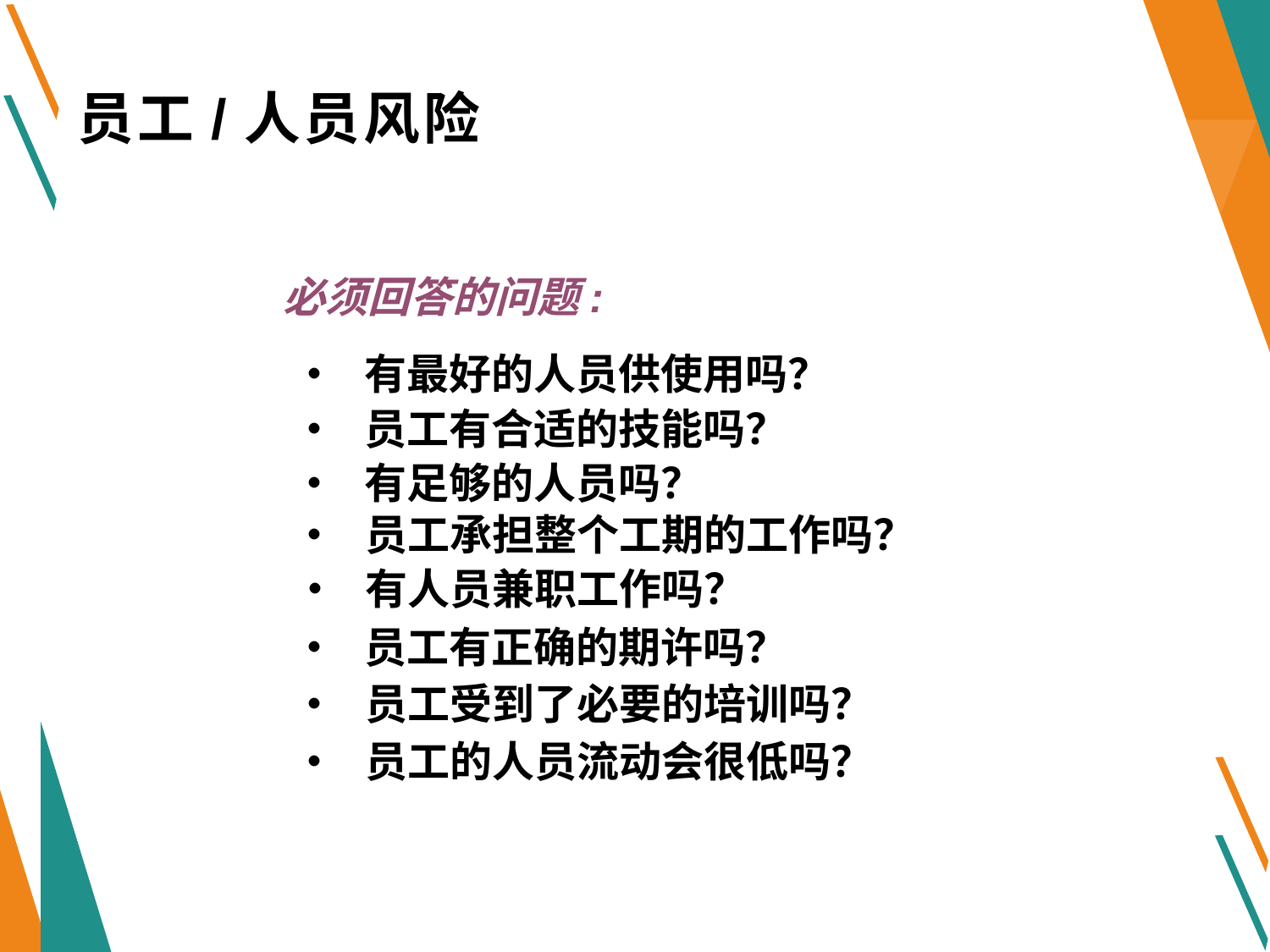

# 员工/人员风险
必须回答的问题:
•  有最好的人员供使用吗？

•  员工有合适的技能吗？

•  有足够的人员吗？

•  员工承担整个工期的工作吗？

•  有人员兼职工作吗？
•  员工有正确的期许吗？
•  员工受到了必要的培训吗？

•  员工的人员流动会很低吗？
20